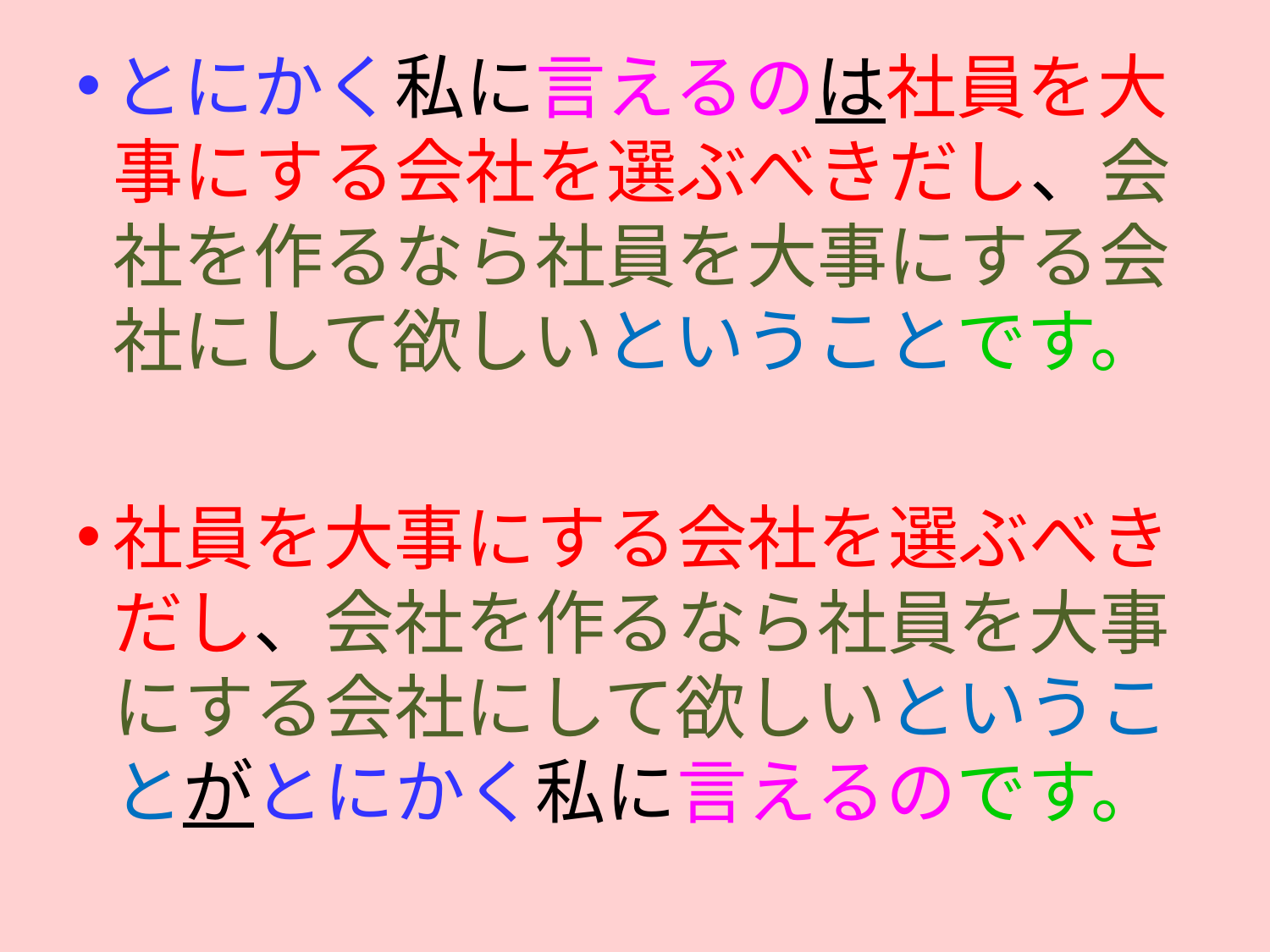

とにかく私に言えるのは社員を大事にする会社を選ぶべきだし、会社を作るなら社員を大事にする会社にして欲しいということです。

社員を大事にする会社を選ぶべきだし、会社を作るなら社員を大事にする会社にして欲しいということがとにかく私に言えるのです。